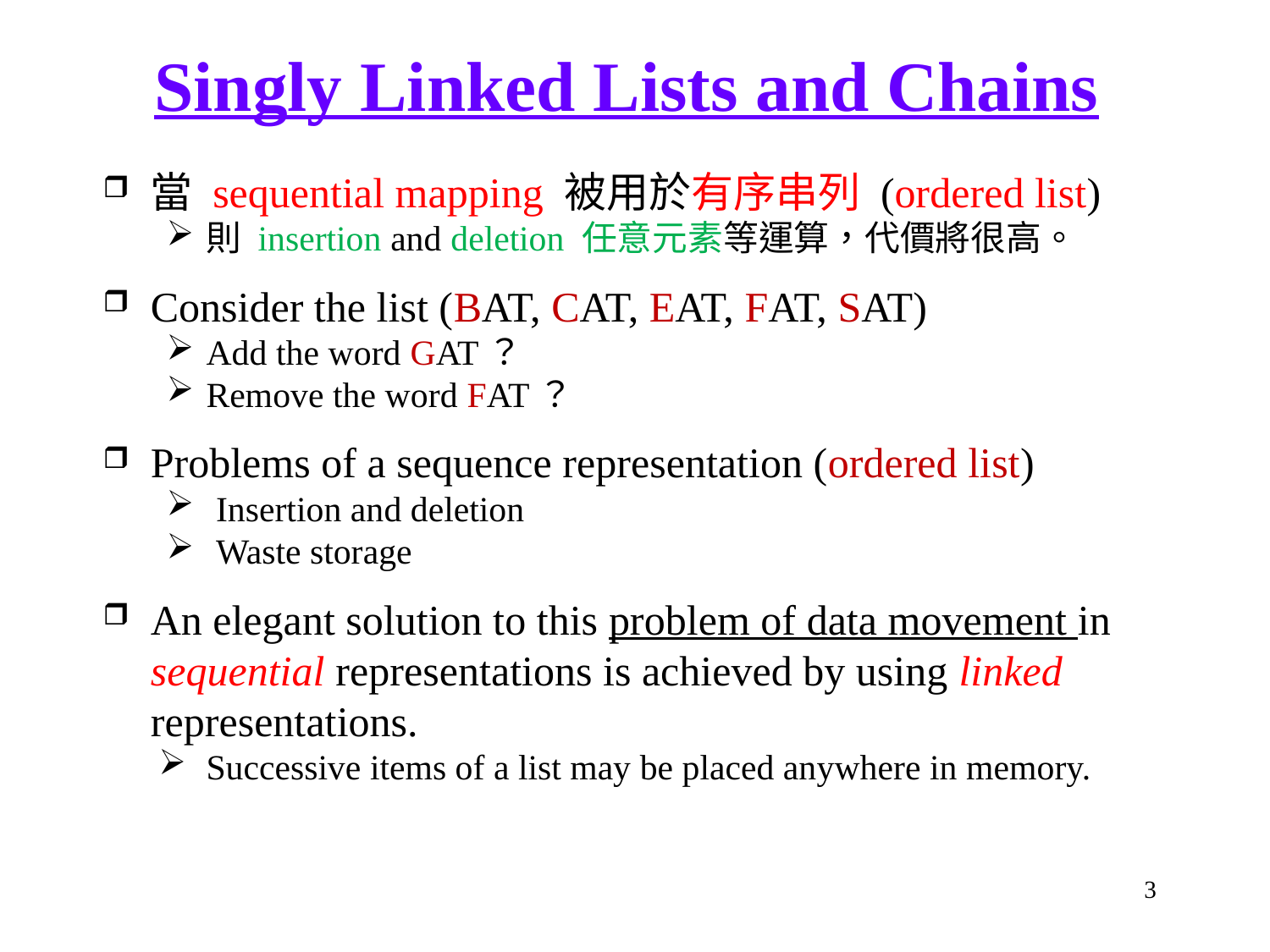

Singly Linked Lists and Chains
當 sequential mapping 被用於有序串列 (ordered list)
則 insertion and deletion 任意元素等運算，代價將很高。
Consider the list (BAT, CAT, EAT, FAT, SAT)
Add the word GAT？
Remove the word FAT？
Problems of a sequence representation (ordered list)
Insertion and deletion
Waste storage
An elegant solution to this problem of data movement in sequential representations is achieved by using linked representations.
Successive items of a list may be placed anywhere in memory.

3